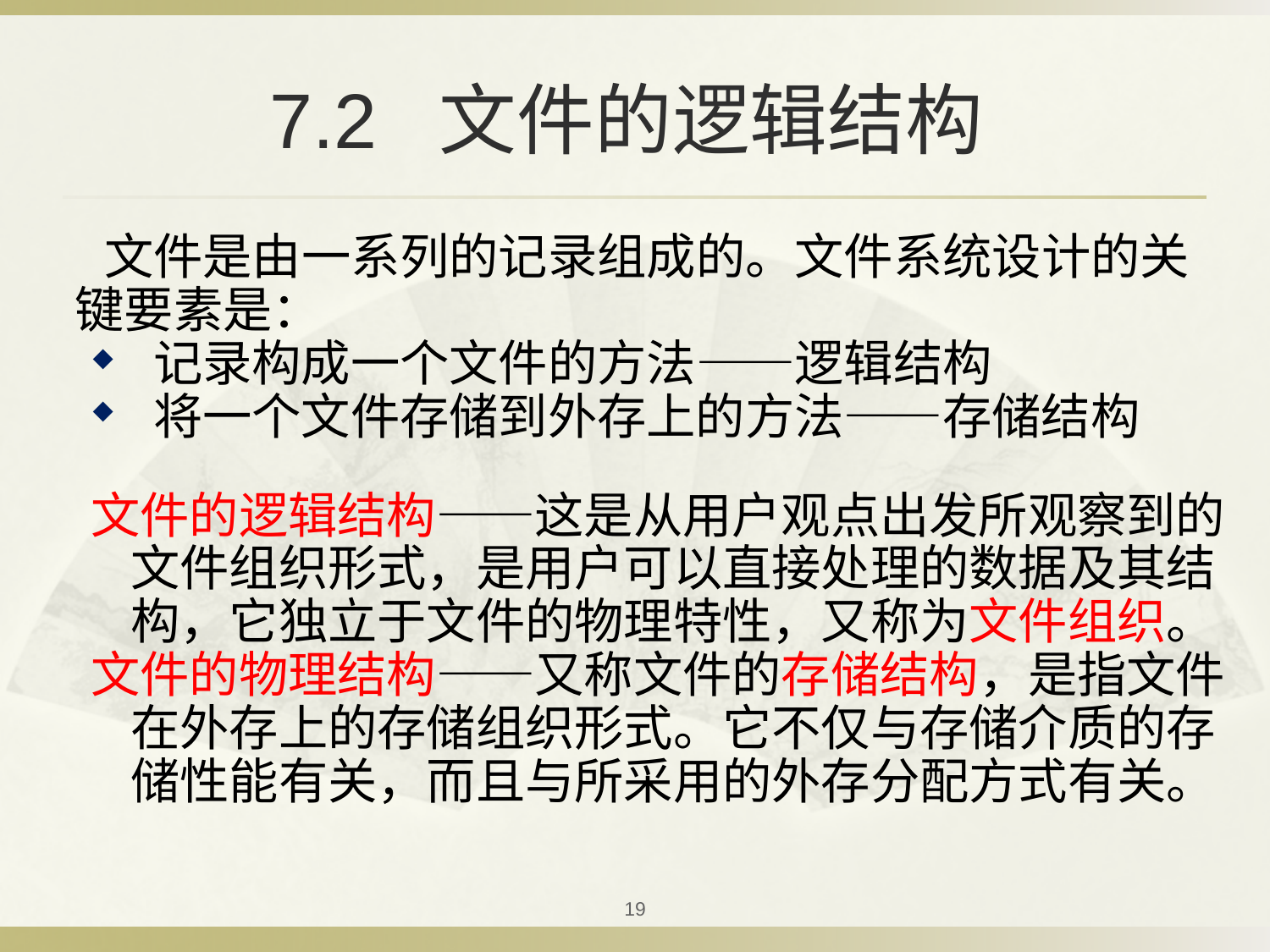

# 7.2  文件的逻辑结构
       文件是由一系列的记录组成的。文件系统设计的关键要素是：
 记录构成一个文件的方法——逻辑结构
 将一个文件存储到外存上的方法——存储结构

文件的逻辑结构——这是从用户观点出发所观察到的文件组织形式，是用户可以直接处理的数据及其结构，它独立于文件的物理特性，又称为文件组织。
文件的物理结构——又称文件的存储结构，是指文件在外存上的存储组织形式。它不仅与存储介质的存储性能有关，而且与所采用的外存分配方式有关。
19